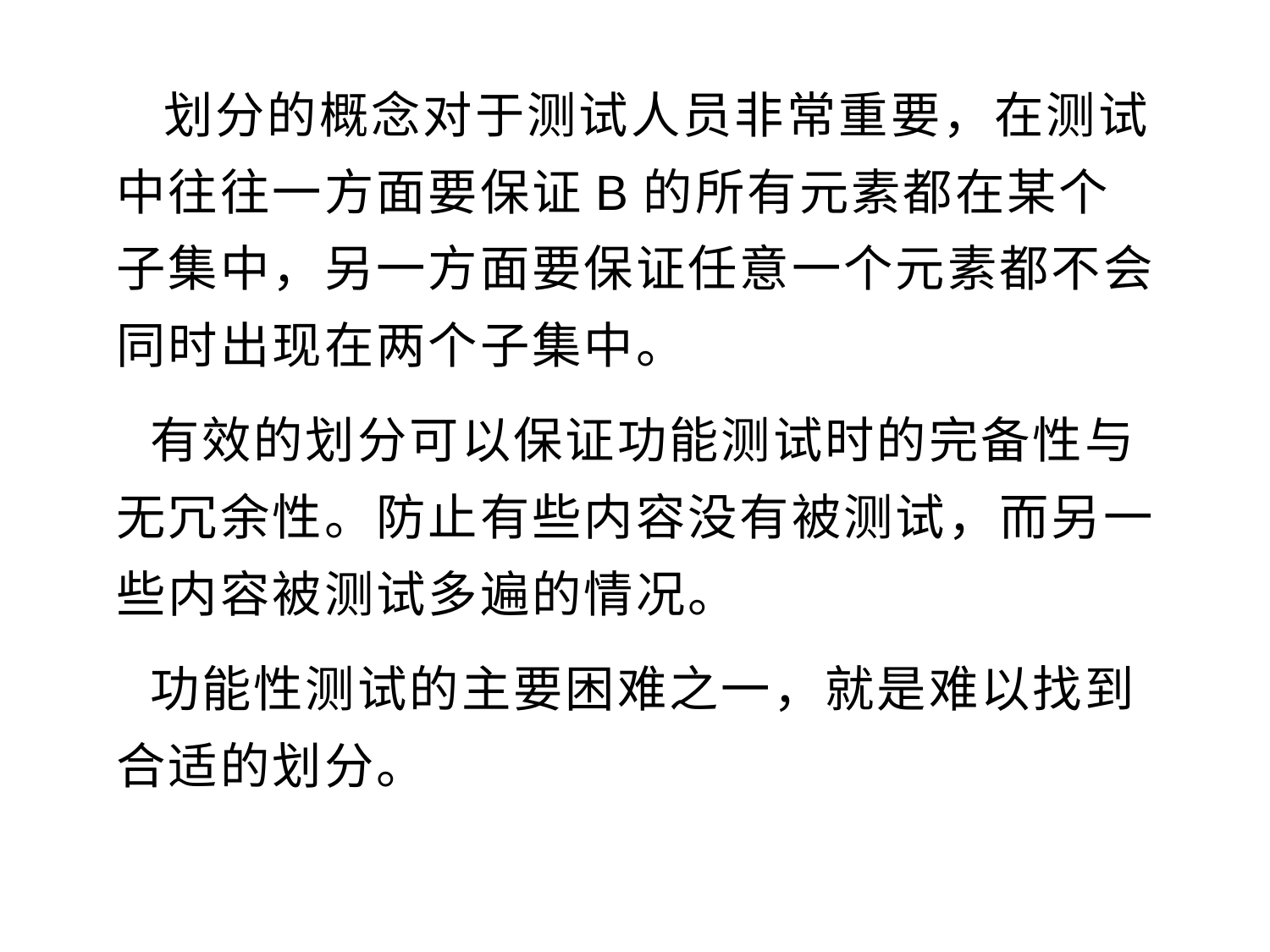

划分的概念对于测试人员非常重要，在测试中往往一方面要保证B的所有元素都在某个子集中，另一方面要保证任意一个元素都不会同时出现在两个子集中。
       有效的划分可以保证功能测试时的完备性与无冗余性。防止有些内容没有被测试，而另一些内容被测试多遍的情况。
       功能性测试的主要困难之一，就是难以找到合适的划分。